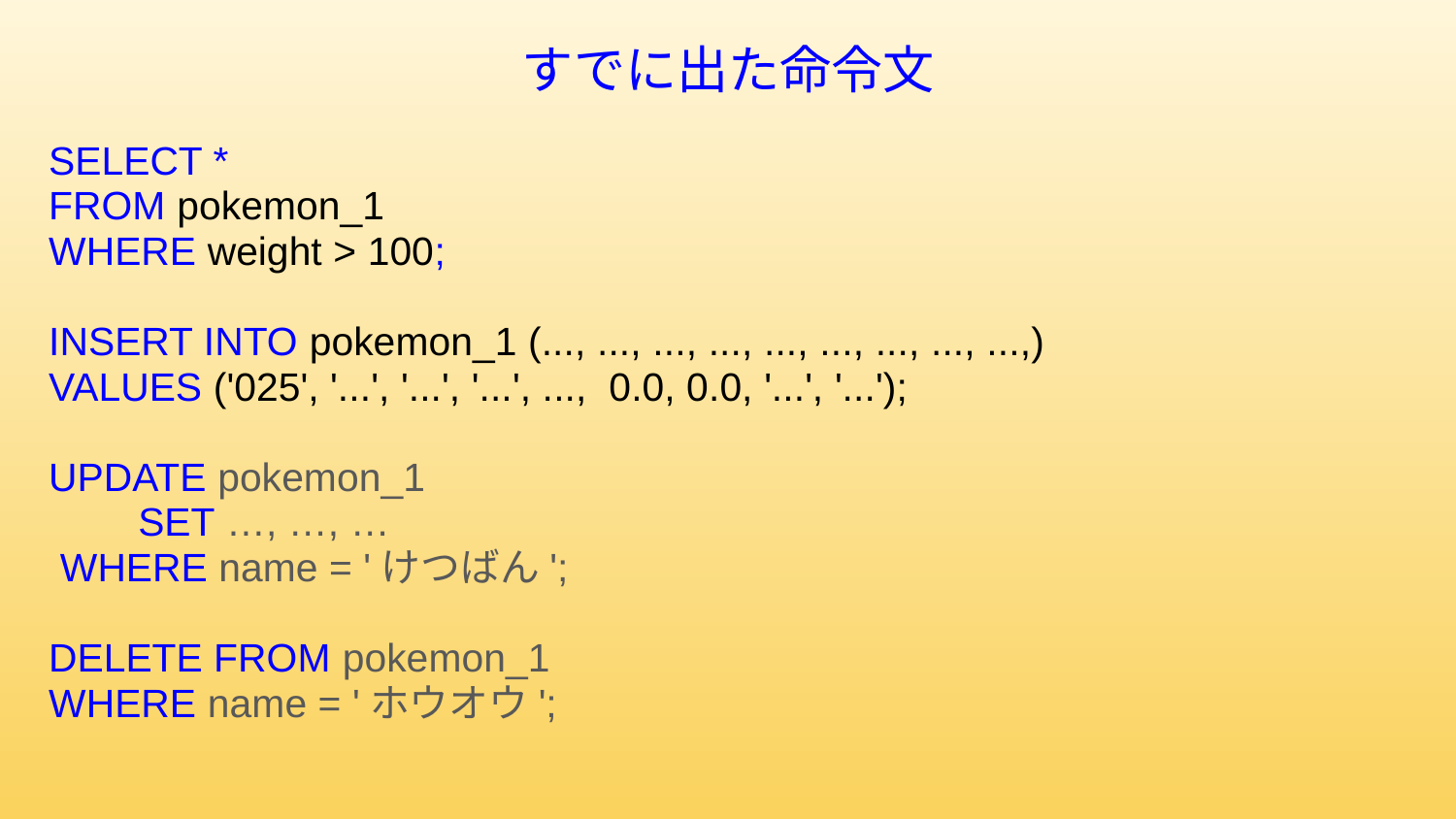

# すでに出た命令文
SELECT *
FROM pokemon_1
WHERE weight > 100;
INSERT INTO pokemon_1 (..., ..., ..., ..., ..., ..., ..., ..., ...,)
VALUES ('025', '...', '...', '...', ...,  0.0, 0.0, '...', '...');
UPDATE pokemon_1
        SET …, …, …
 WHERE name = 'けつばん';
DELETE FROM pokemon_1
WHERE name = 'ホウオウ';